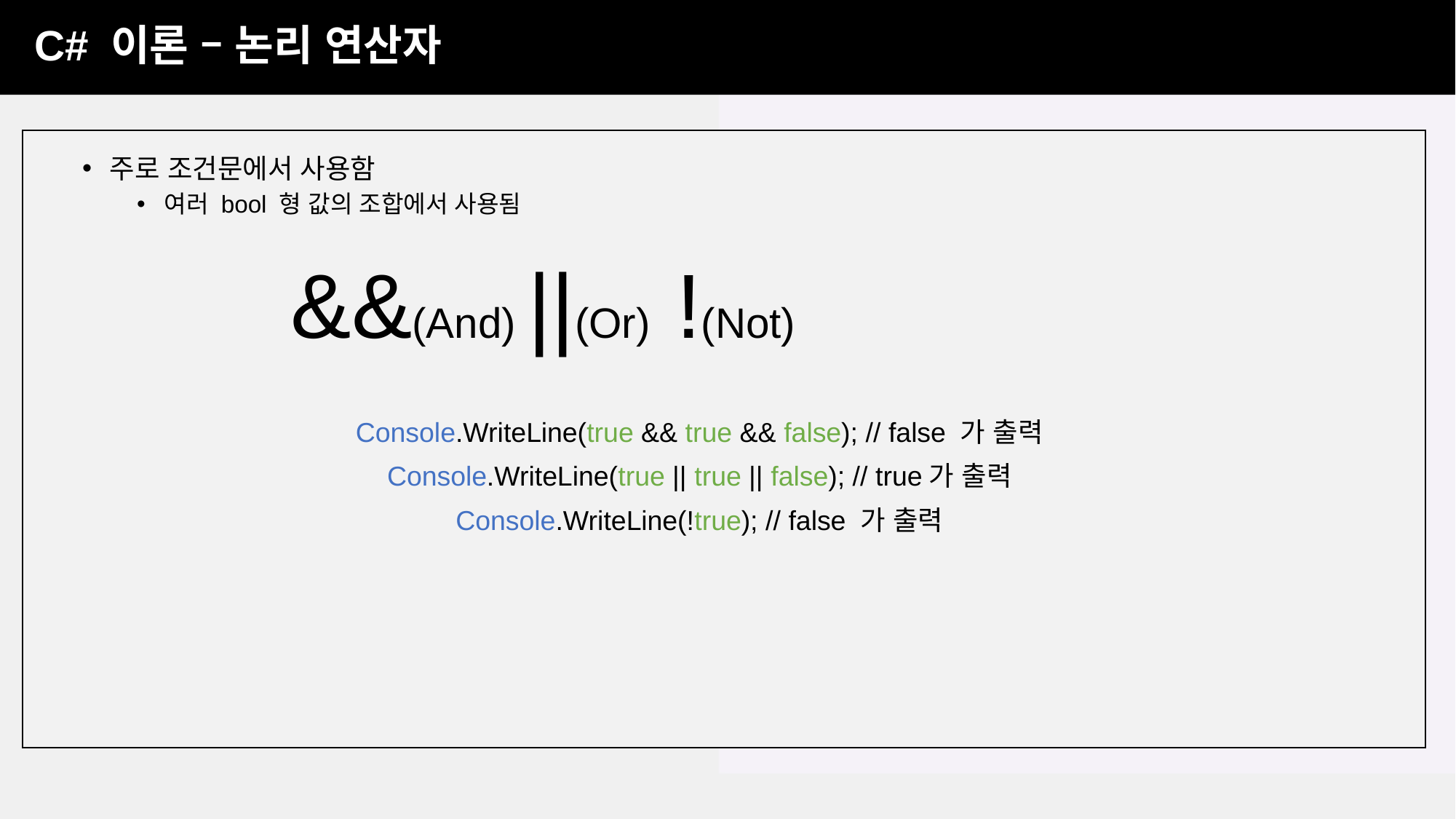

C# 이론 – 논리 연산자
주로 조건문에서 사용함
여러 bool 형 값의 조합에서 사용됨
&&(And) ||(Or) !(Not)
Console.WriteLine(true && true && false); // false 가 출력
Console.WriteLine(true || true || false); // true가 출력
Console.WriteLine(!true); // false 가 출력